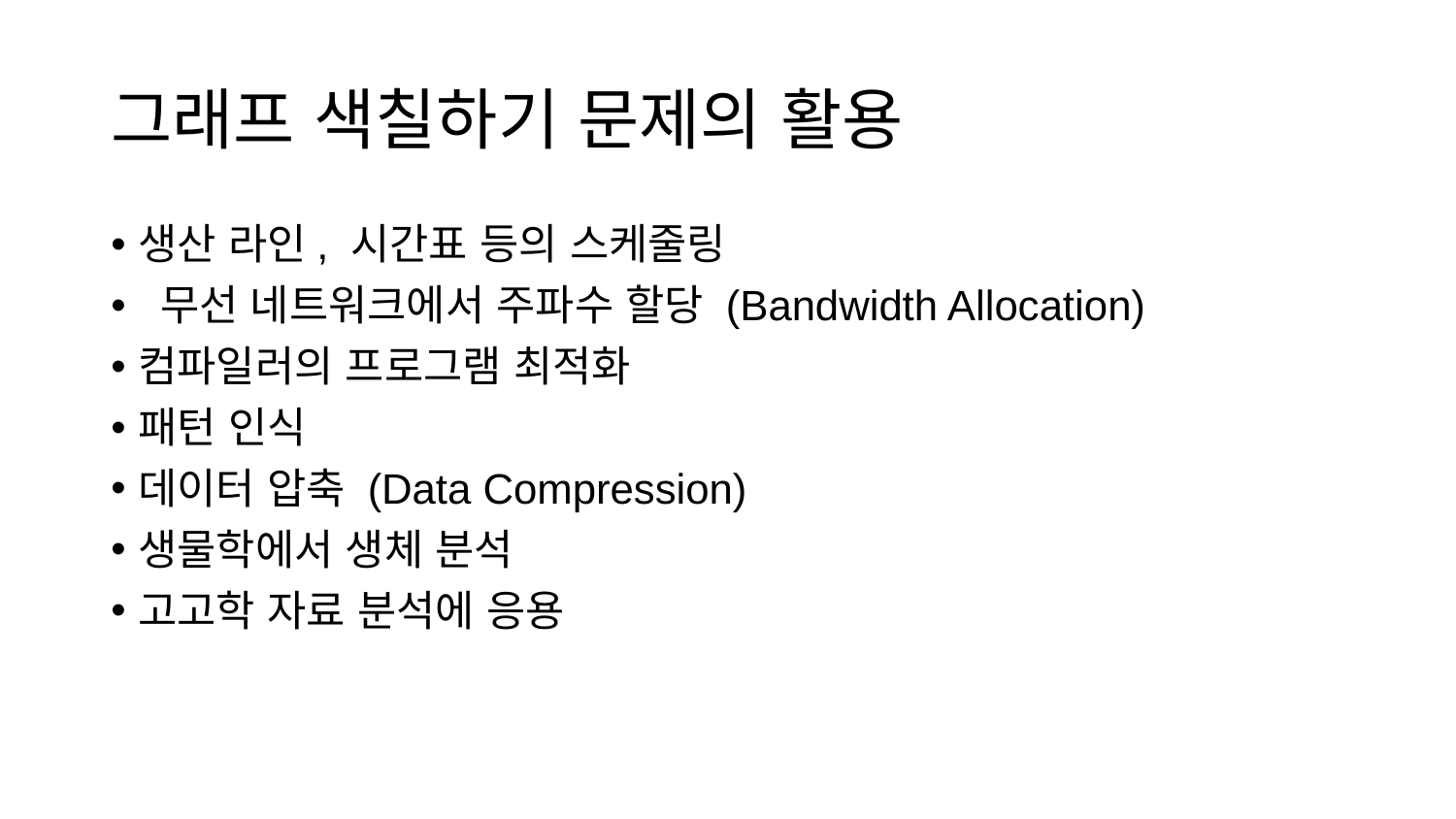

# 그래프 색칠하기 문제의 활용
생산 라인, 시간표 등의 스케줄링
 무선 네트워크에서 주파수 할당 (Bandwidth Allocation)
컴파일러의 프로그램 최적화
패턴 인식
데이터 압축 (Data Compression)
생물학에서 생체 분석
고고학 자료 분석에 응용